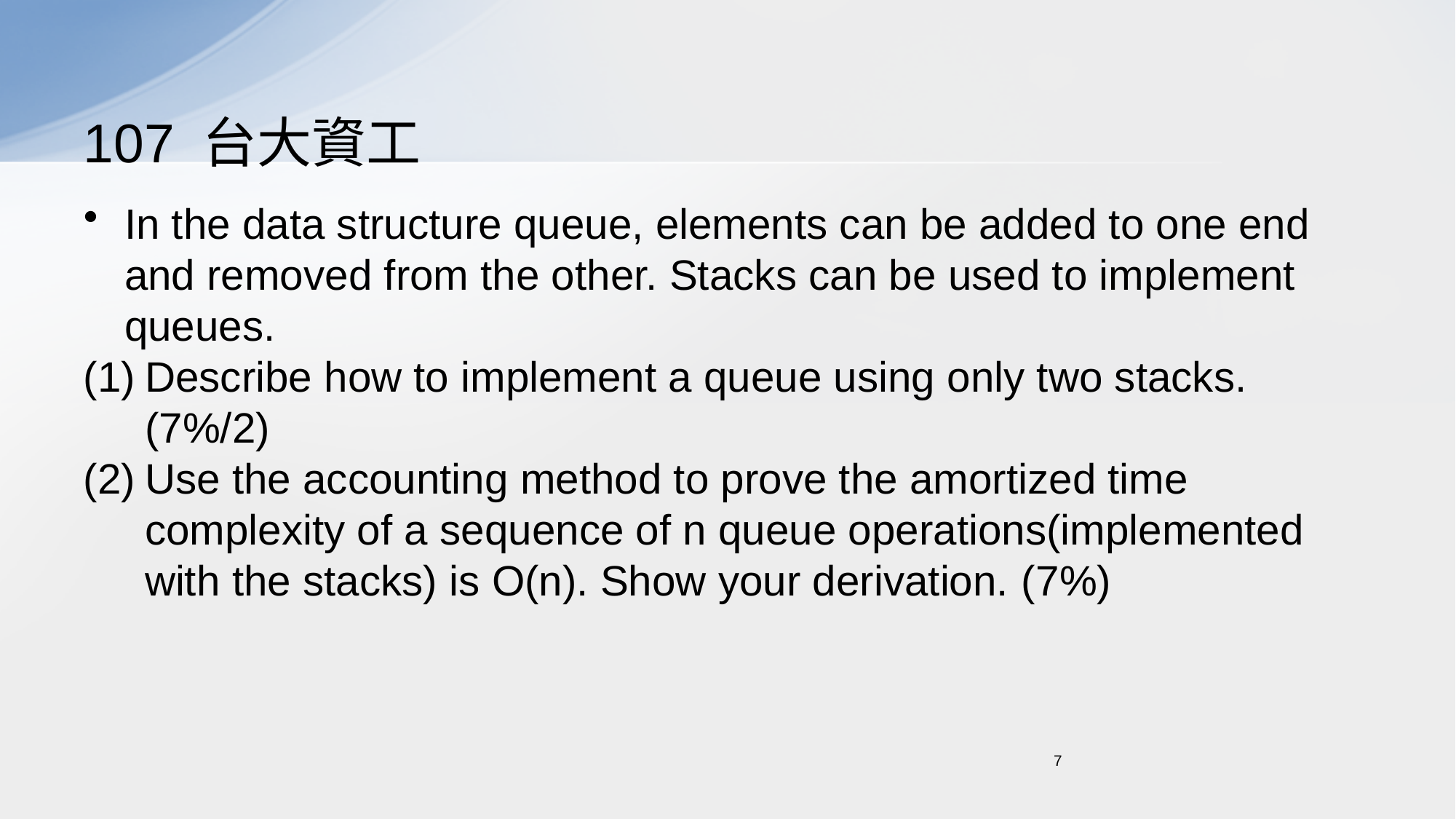

# 107 台大資工
In the data structure queue, elements can be added to one end and removed from the other. Stacks can be used to implement queues.
Describe how to implement a queue using only two stacks. (7%/2)
Use the accounting method to prove the amortized time complexity of a sequence of n queue operations(implemented with the stacks) is O(n). Show your derivation. (7%)

7